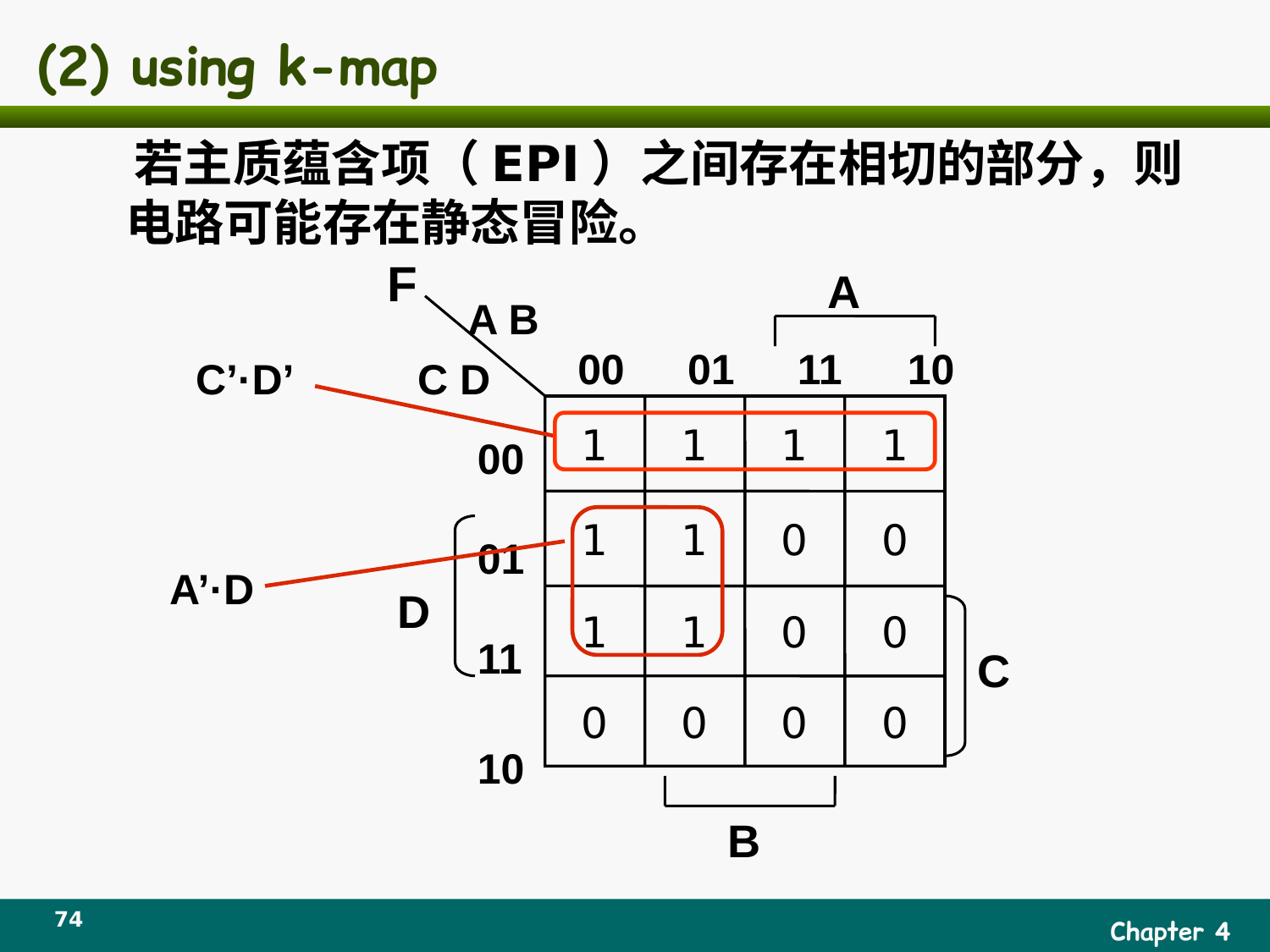

# (2) using k-map
    若主质蕴含项（EPI）之间存在相切的部分，则电路可能存在静态冒险。
F
A
A B

00
01
11
10
C D
C’·D’

1

1

1

1

1

1
0
0

1

1

0

0

0

0
0
0

00

01

A’·D
D

11
C
10

B

74
Chapter 4